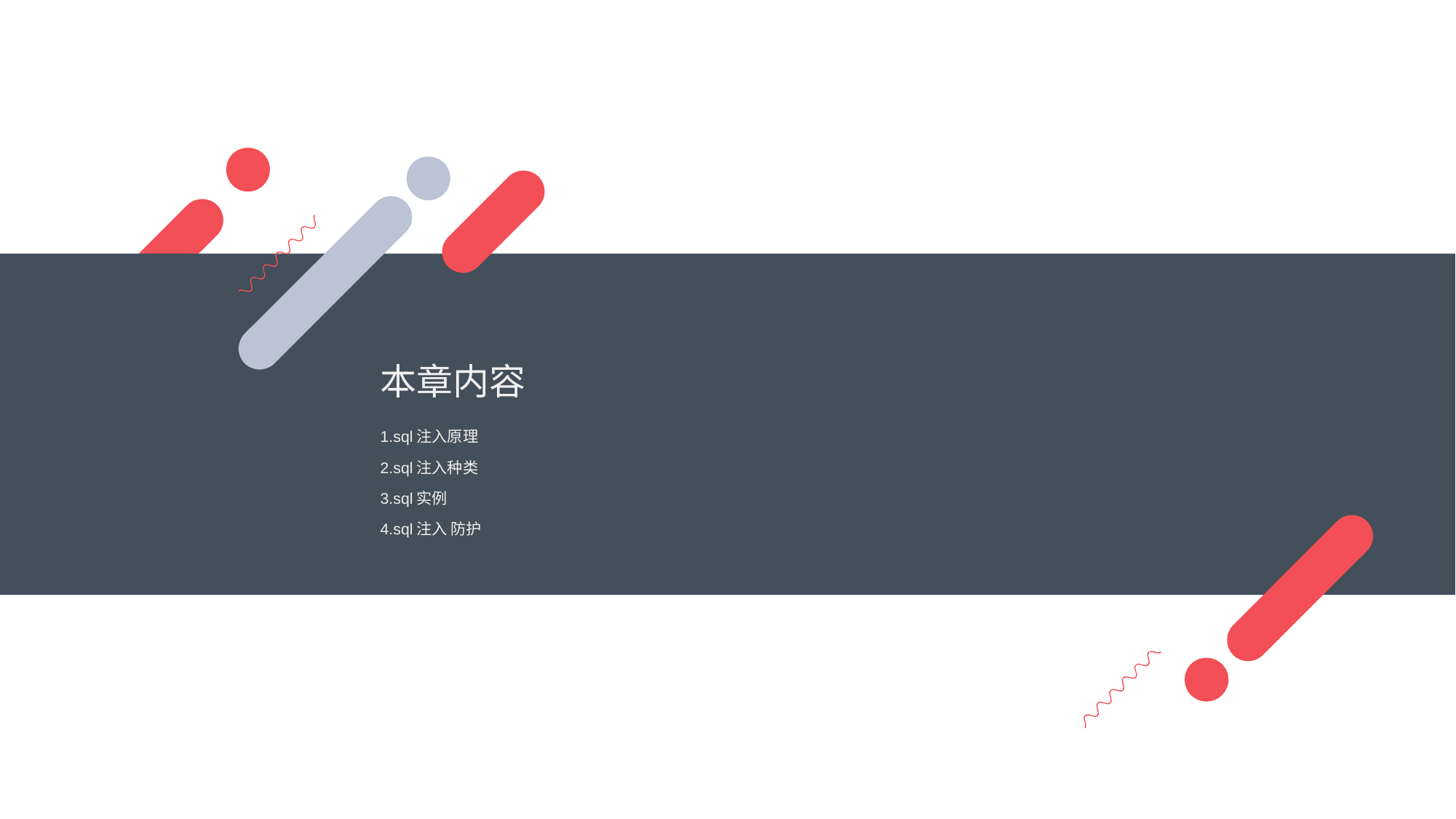

# 本章内容
1.sql注入原理
2.sql注入种类
3.sql实例
4.sql注入 防护